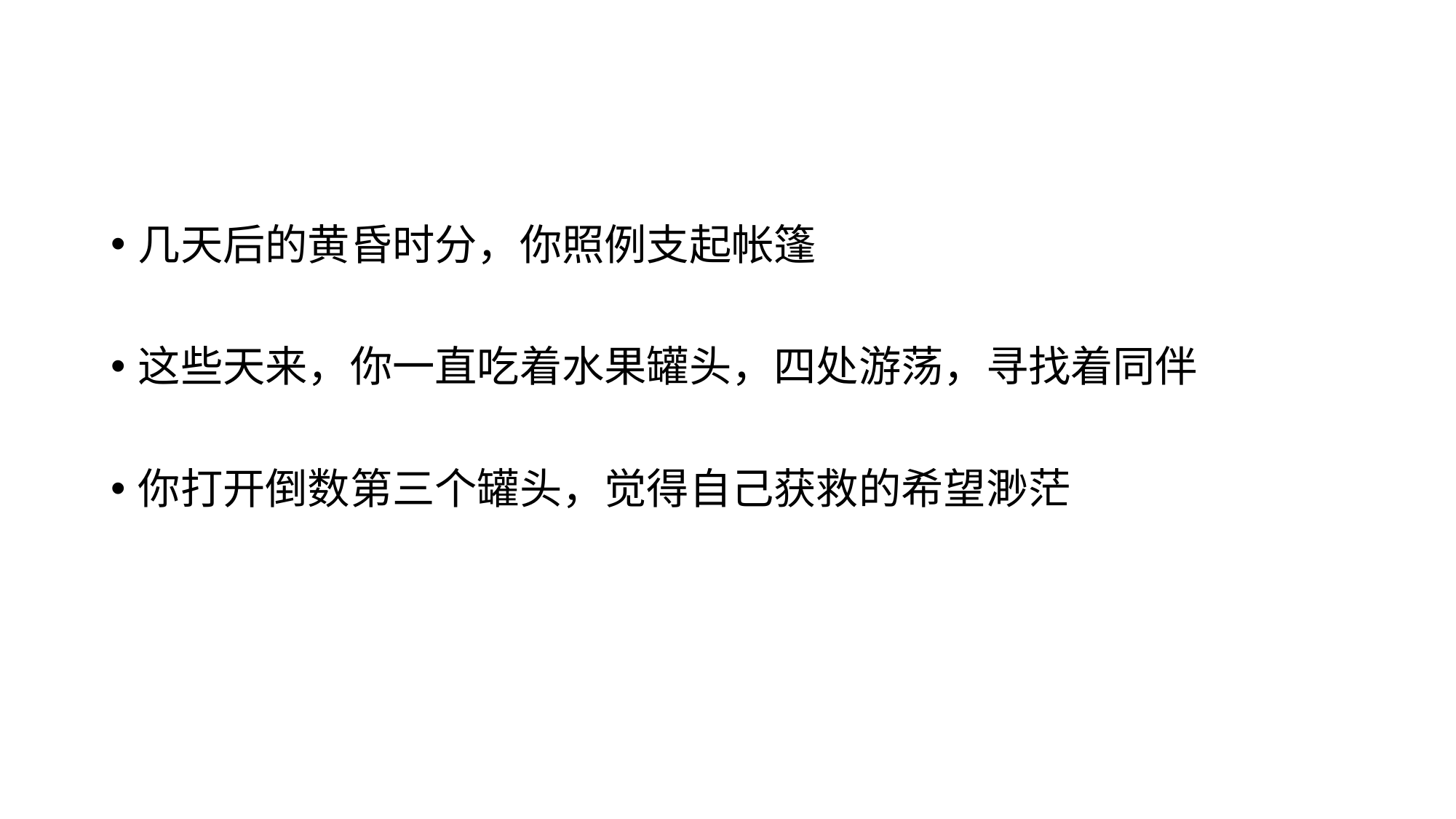

几天后的黄昏时分，你照例支起帐篷

这些天来，你一直吃着水果罐头，四处游荡，寻找着同伴

你打开倒数第三个罐头，觉得自己获救的希望渺茫